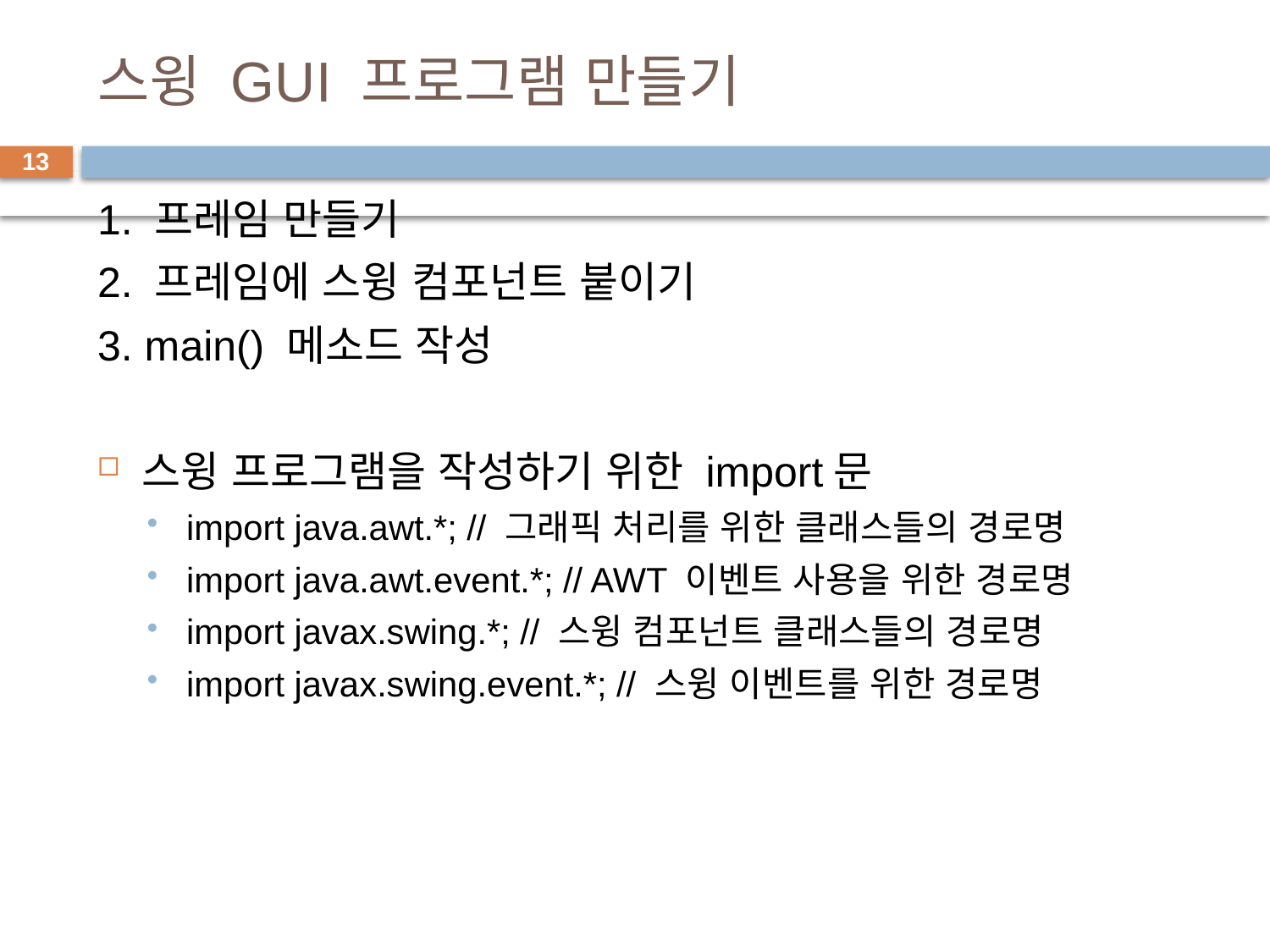

# 스윙 GUI 프로그램 만들기
13
1. 프레임 만들기
2. 프레임에 스윙 컴포넌트 붙이기
3. main() 메소드 작성

스윙 프로그램을 작성하기 위한 import문
import java.awt.*; // 그래픽 처리를 위한 클래스들의 경로명
import java.awt.event.*; // AWT 이벤트 사용을 위한 경로명
import javax.swing.*; // 스윙 컴포넌트 클래스들의 경로명
import javax.swing.event.*; // 스윙 이벤트를 위한 경로명